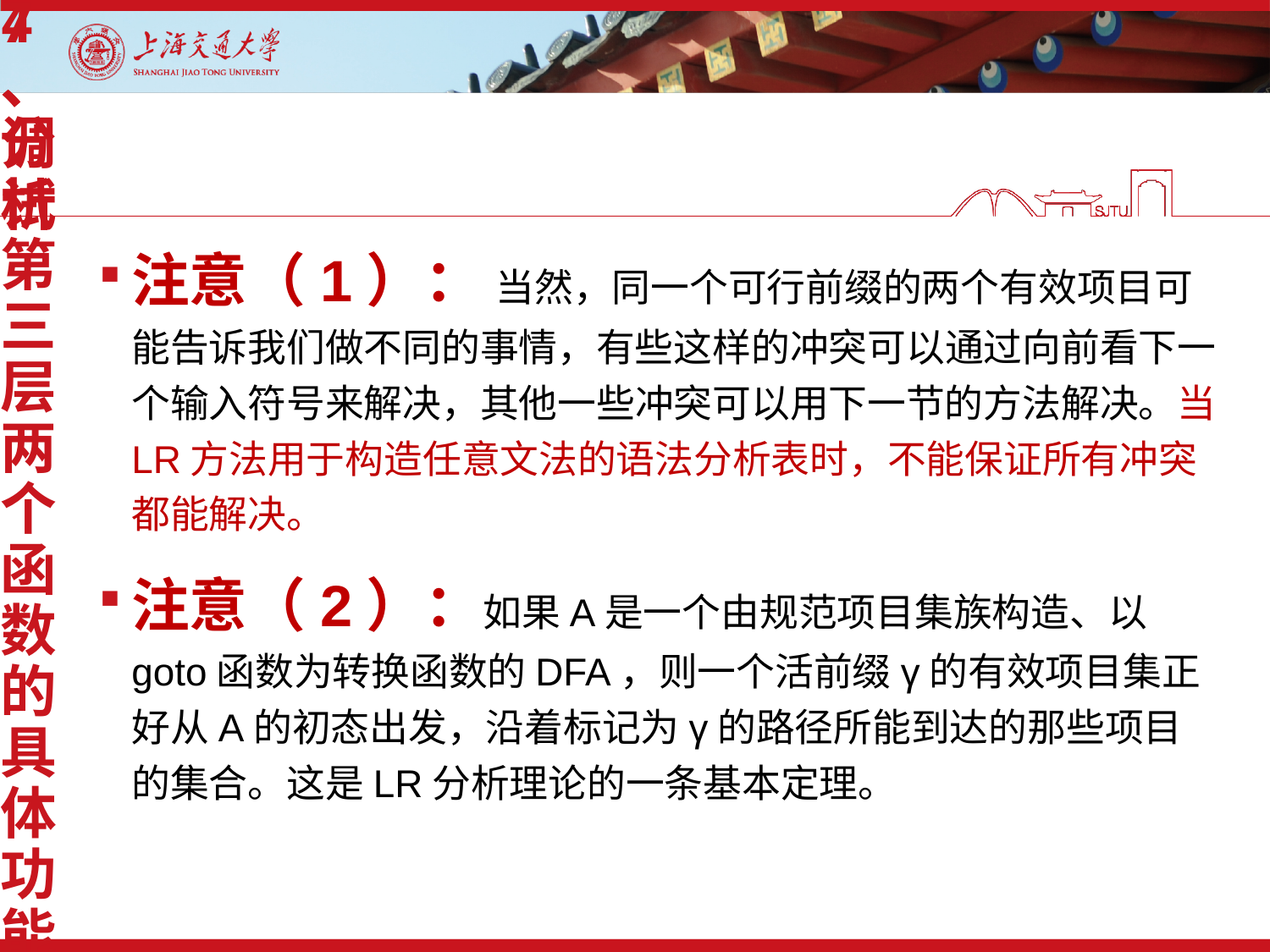

4、分析第三层两个函数的具体功能
7、调试
#
注意（1）： 当然，同一个可行前缀的两个有效项目可能告诉我们做不同的事情，有些这样的冲突可以通过向前看下一个输入符号来解决，其他一些冲突可以用下一节的方法解决。当LR方法用于构造任意文法的语法分析表时，不能保证所有冲突都能解决。
注意（2）：如果A是一个由规范项目集族构造、以goto函数为转换函数的DFA，则一个活前缀γ的有效项目集正好从A的初态出发，沿着标记为γ的路径所能到达的那些项目的集合。这是LR分析理论的一条基本定理。